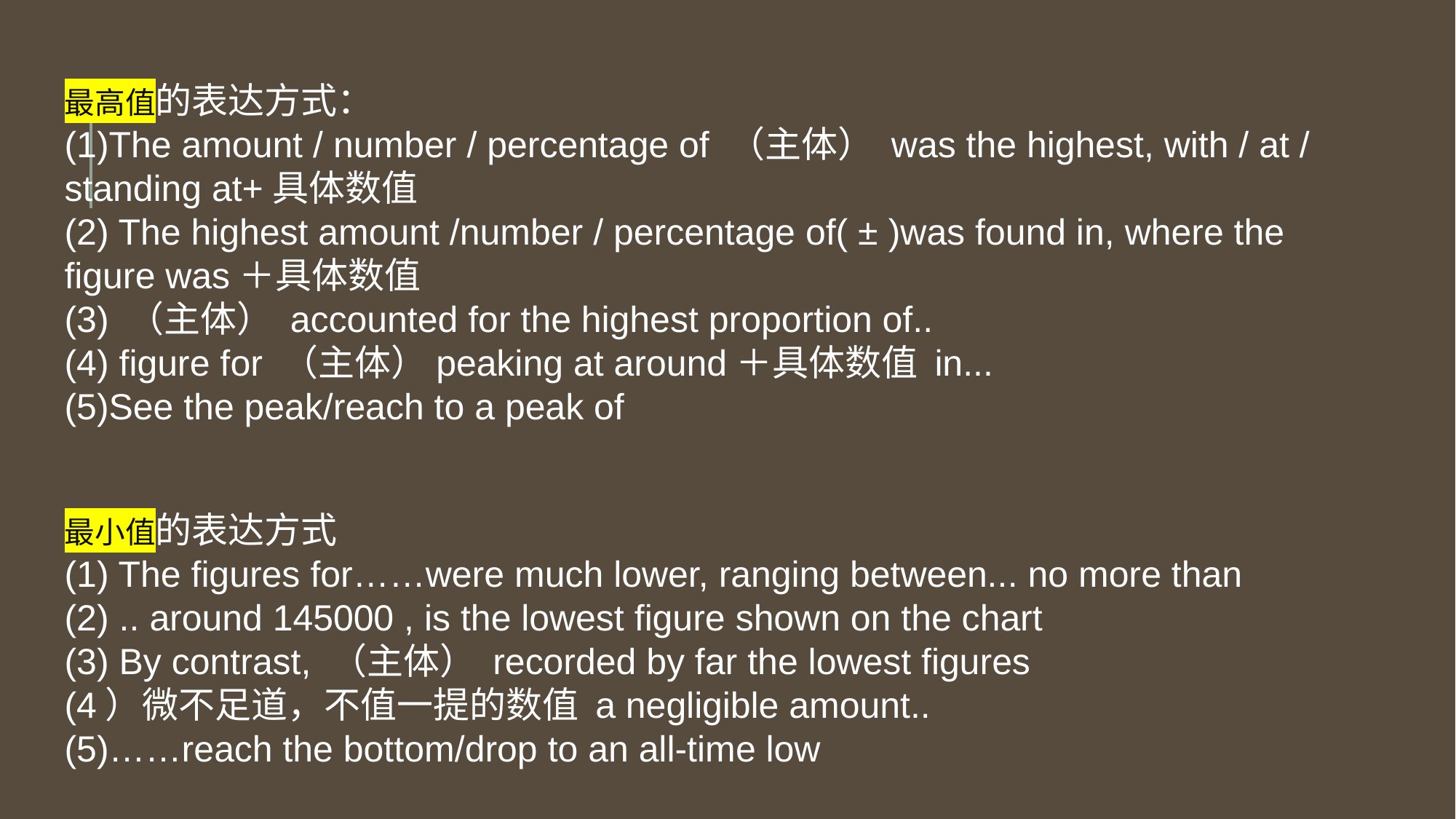

最高值的表达方式：
(1)The amount / number / percentage of （主体） was the highest, with / at / standing at+具体数值
(2) The highest amount /number / percentage of( ± )was found in, where the figure was＋具体数值
(3) （主体） accounted for the highest proportion of..
(4) figure for （主体）peaking at around＋具体数值 in...
(5)See the peak/reach to a peak of

最小值的表达方式
(1) The figures for……were much lower, ranging between... no more than
(2) .. around 145000 , is the lowest figure shown on the chart
(3) By contrast, （主体） recorded by far the lowest figures
(4）微不足道，不值一提的数值 a negligible amount..
(5)……reach the bottom/drop to an all-time low